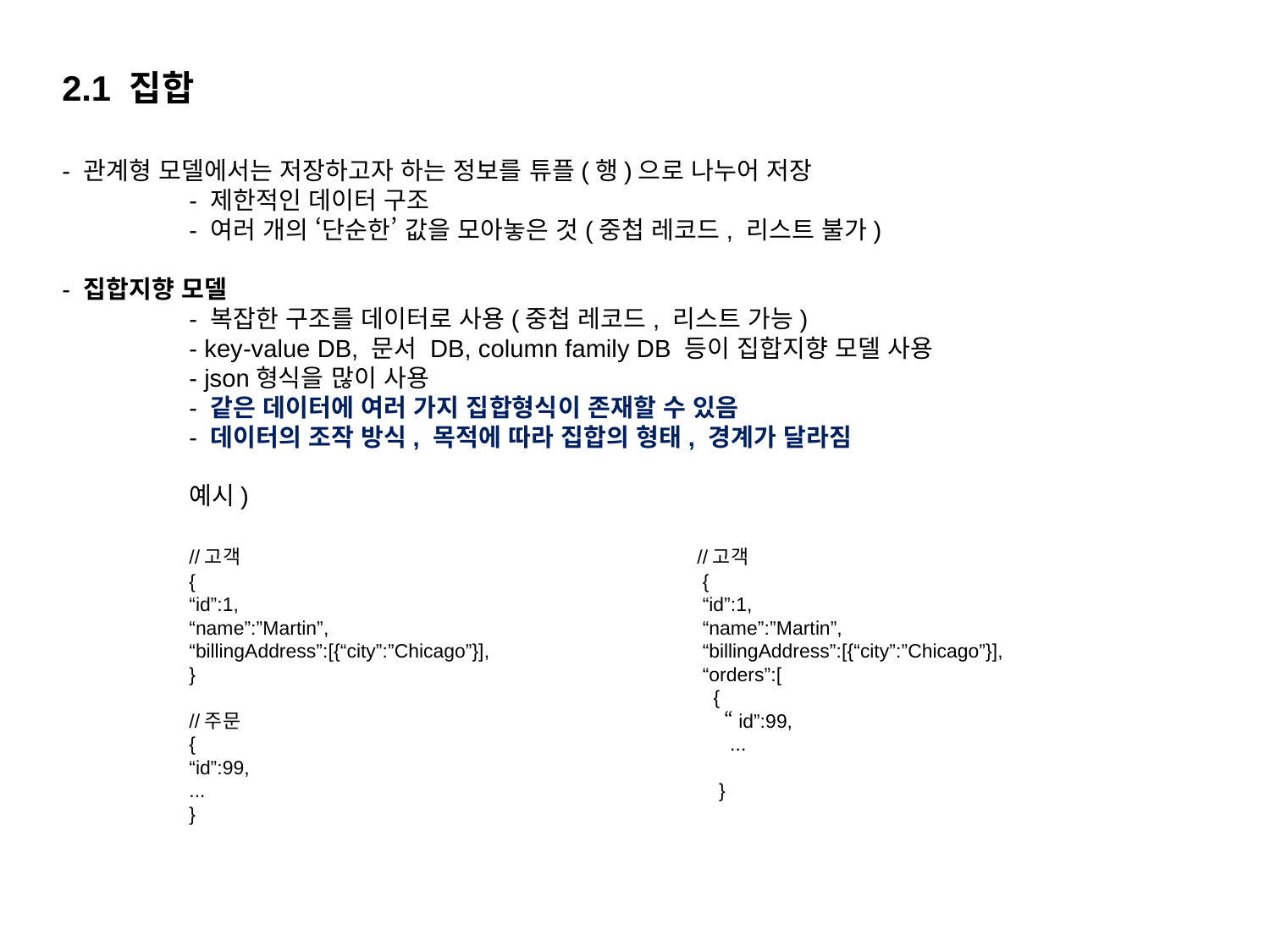

2.1 집합
- 관계형 모델에서는 저장하고자 하는 정보를 튜플(행)으로 나누어 저장
	- 제한적인 데이터 구조
	- 여러 개의 ‘단순한’ 값을 모아놓은 것(중첩 레코드, 리스트 불가)

- 집합지향 모델
	- 복잡한 구조를 데이터로 사용(중첩 레코드, 리스트 가능)
	- key-value DB, 문서 DB, column family DB 등이 집합지향 모델 사용
	- json형식을 많이 사용
	- 같은 데이터에 여러 가지 집합형식이 존재할 수 있음
	- 데이터의 조작 방식, 목적에 따라 집합의 형태, 경계가 달라짐

	예시)

	//고객				//고객
	{				 {
	“id”:1,				 “id”:1,
	“name”:”Martin”,			 “name”:”Martin”,
	“billingAddress”:[{“city”:”Chicago”}],		 “billingAddress”:[{“city”:”Chicago”}],
	}				 “orders”:[
					   {
	//주문				     “id”:99,
	{				      ...
	“id”:99,
	...				    }
	}